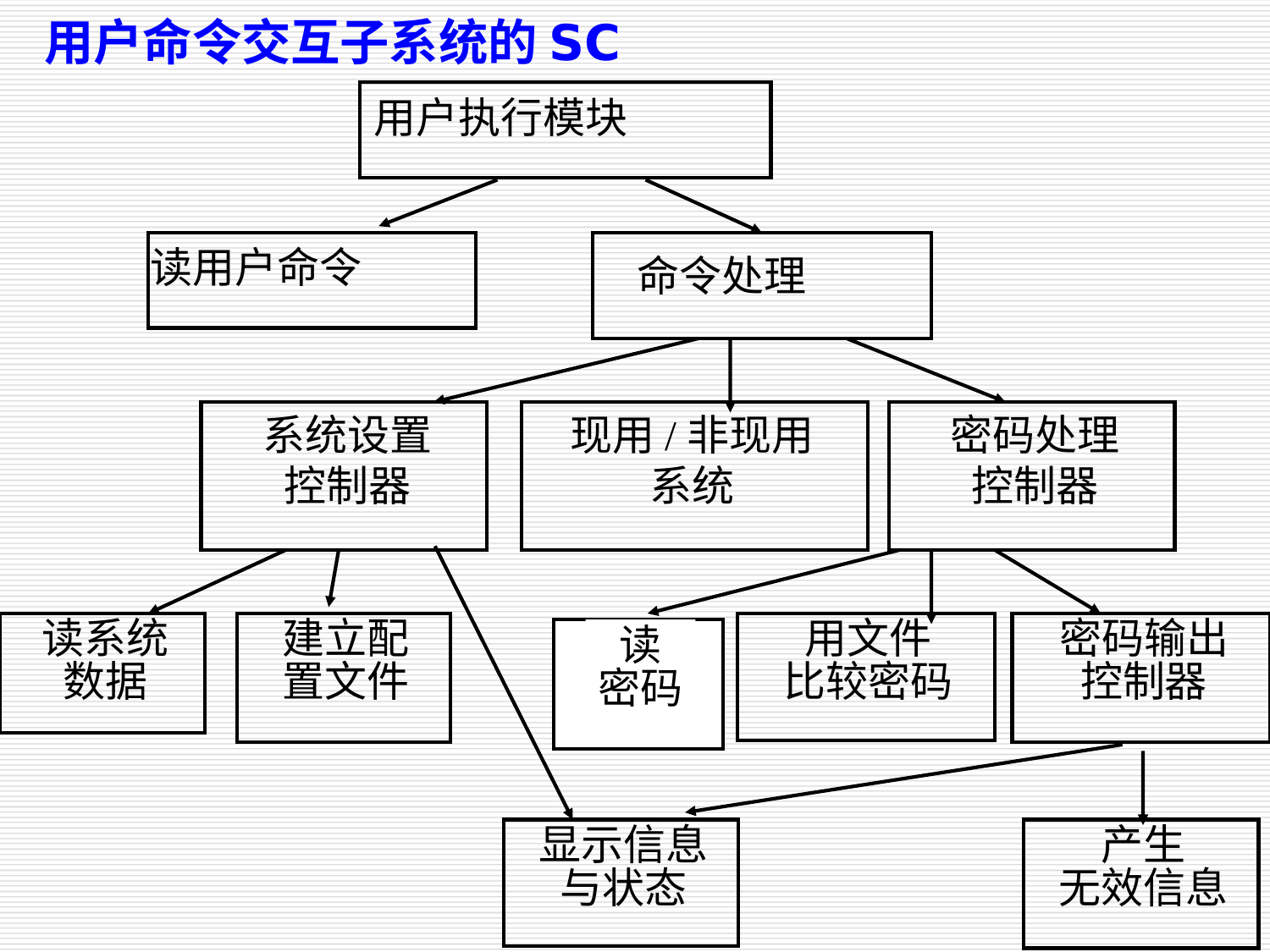

用户命令交互子系统的SC

用户执行模块

读用户命令
命令处理

系统设置
控制器

现用/非现用
系统

密码处理
控制器

读系统
数据

建立配
置文件

用文件
比较密码

密码输出
控制器

读
密码

显示信息
与状态

产生
无效信息